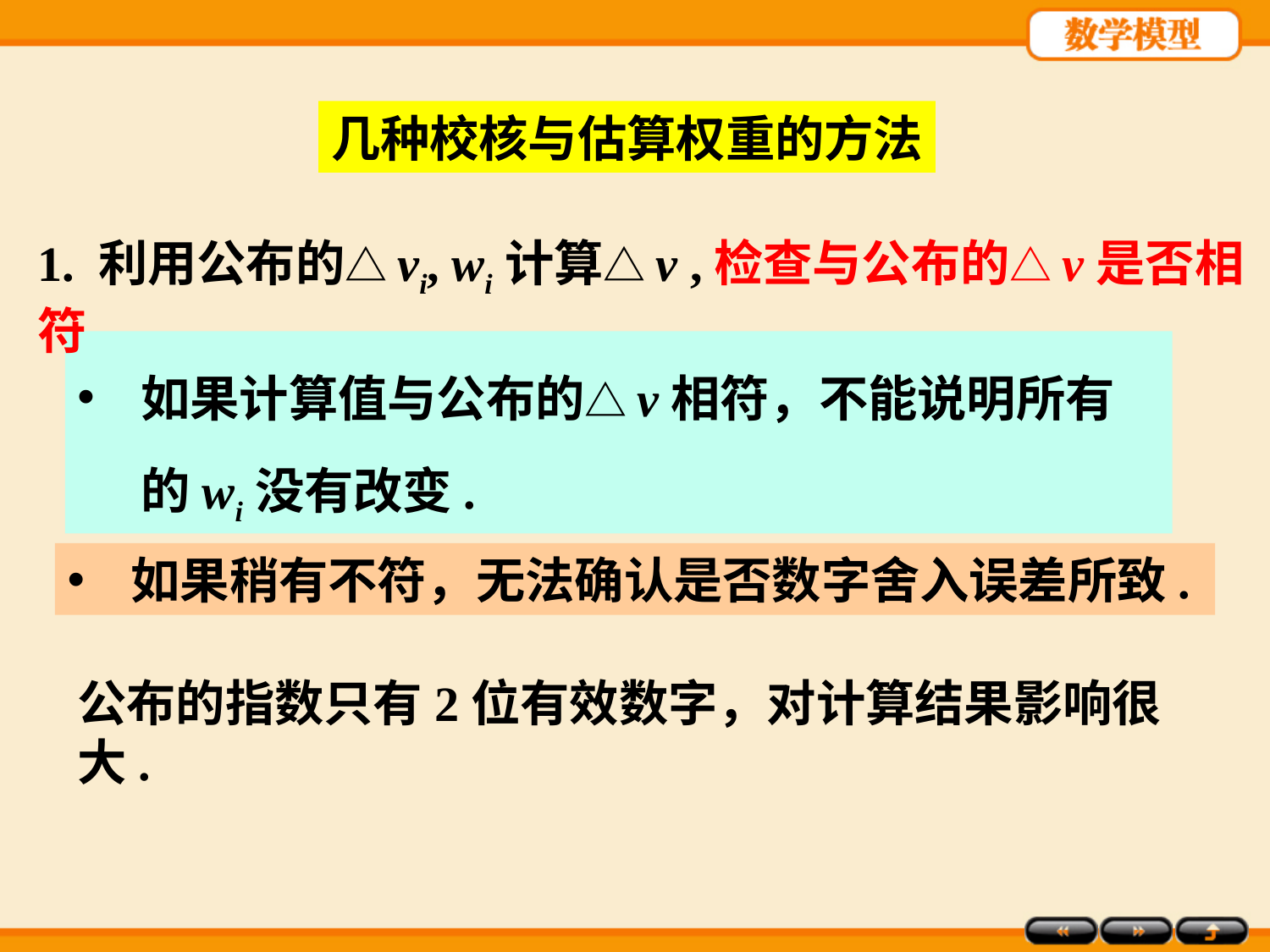

几种校核与估算权重的方法
1. 利用公布的△vi, wi计算△v ,检查与公布的△v是否相符
如果计算值与公布的△v相符，不能说明所有的wi没有改变.
如果稍有不符，无法确认是否数字舍入误差所致.
公布的指数只有2位有效数字，对计算结果影响很大.